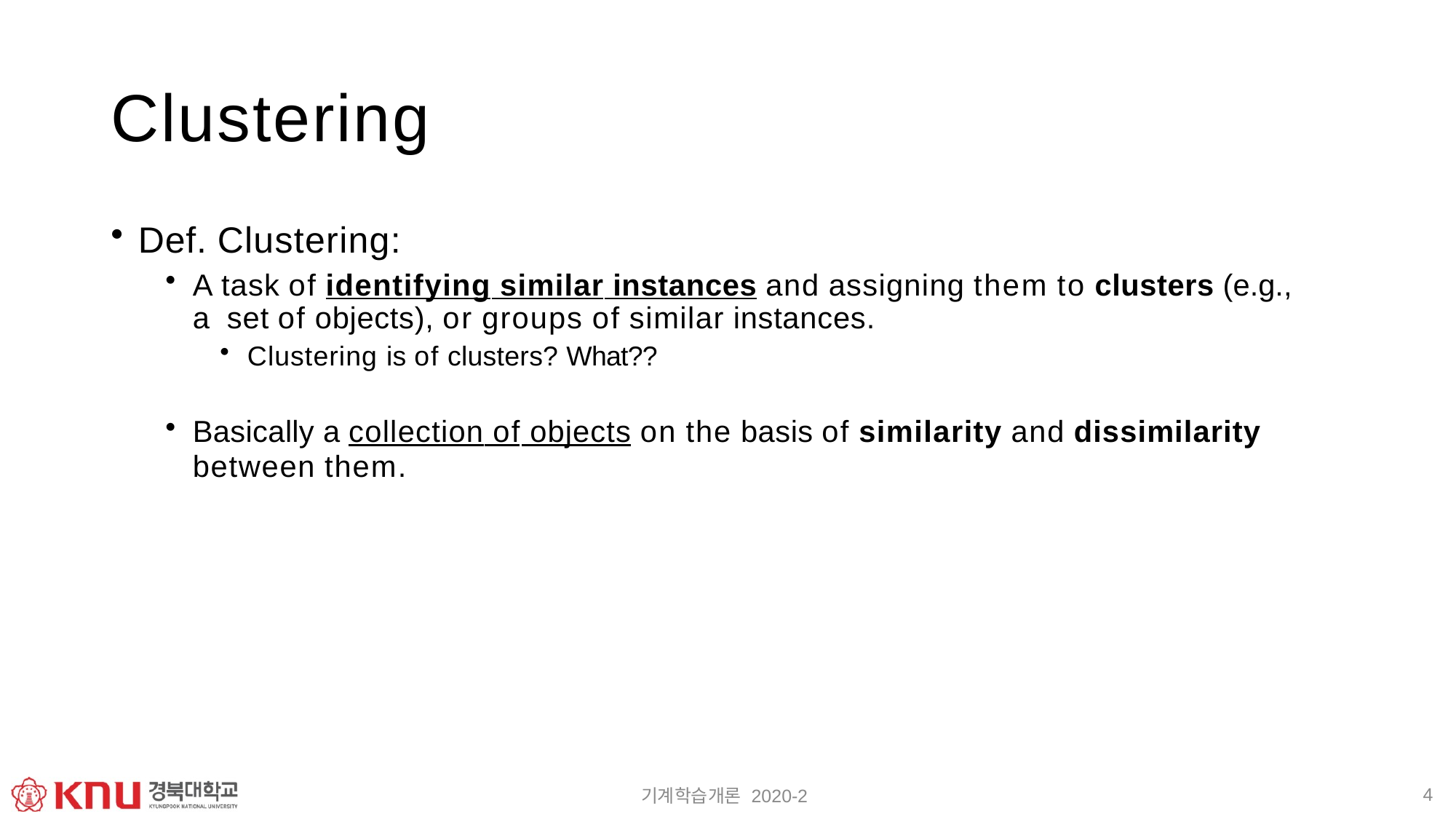

# Clustering
Def. Clustering:
A task of identifying similar instances and assigning them to clusters (e.g., a  set of objects), or groups of similar instances.
Clustering is of clusters? What??

Basically a collection of objects on the basis of similarity and dissimilarity
between them.
4
기계학습개론 2020-2